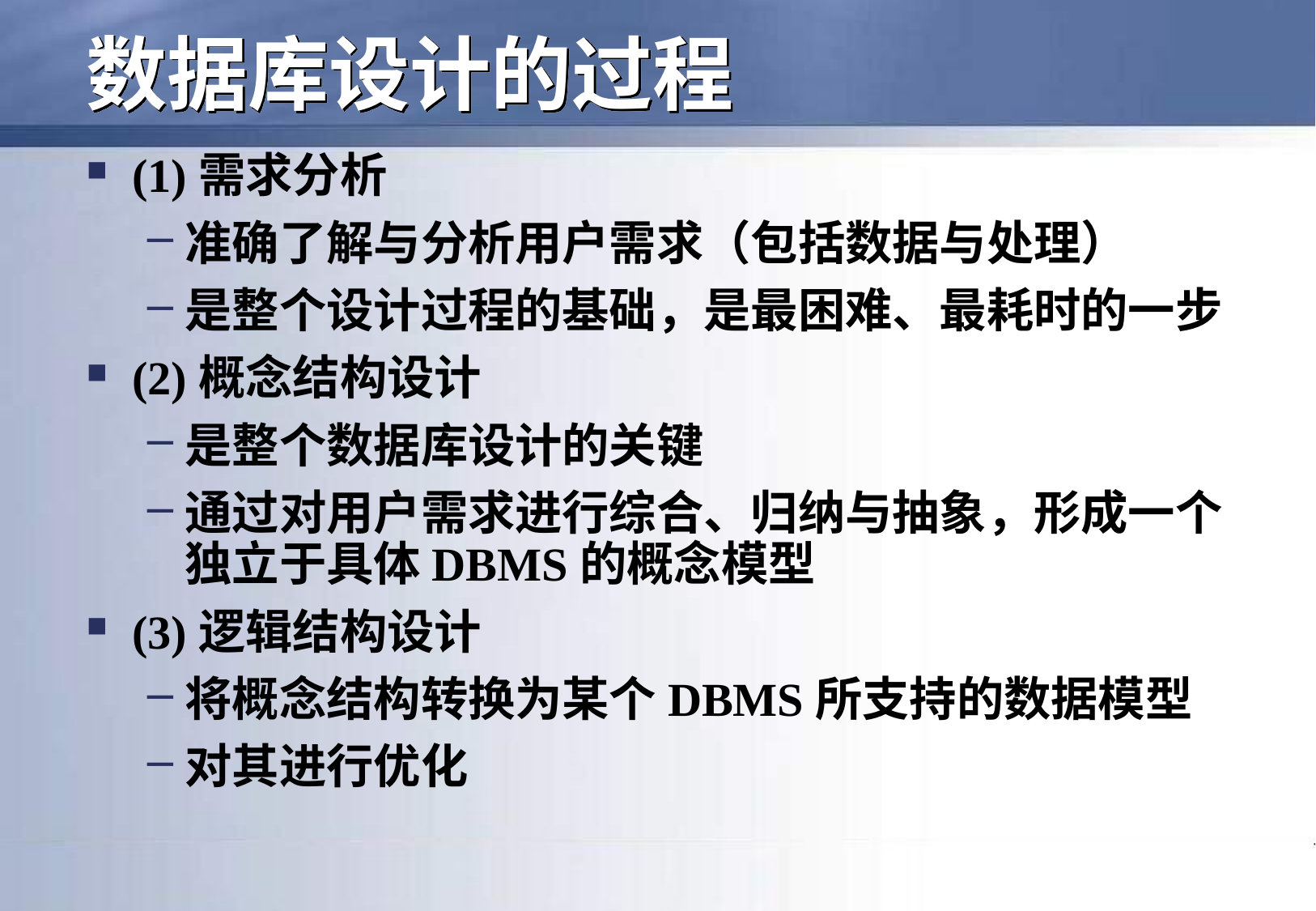

# 数据库设计的过程
(1)需求分析
准确了解与分析用户需求（包括数据与处理）
是整个设计过程的基础，是最困难、最耗时的一步
(2)概念结构设计
是整个数据库设计的关键
通过对用户需求进行综合、归纳与抽象，形成一个独立于具体DBMS的概念模型
(3)逻辑结构设计
将概念结构转换为某个DBMS所支持的数据模型
对其进行优化
7